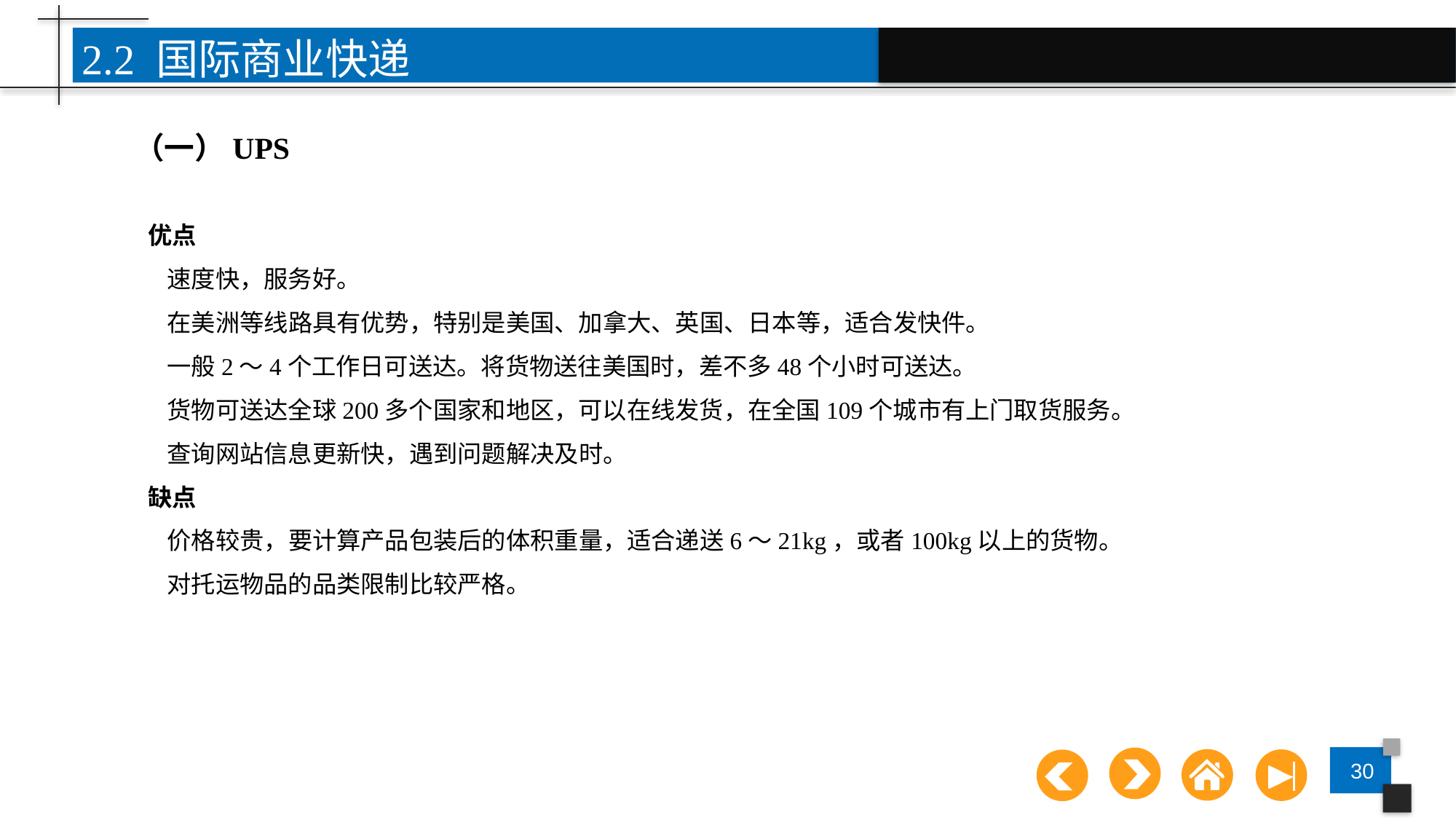

2.2 国际商业快递
（一）UPS
优点
  速度快，服务好。
  在美洲等线路具有优势，特别是美国、加拿大、英国、日本等，适合发快件。
  一般2～4个工作日可送达。将货物送往美国时，差不多48个小时可送达。
  货物可送达全球200多个国家和地区，可以在线发货，在全国109个城市有上门取货服务。
  查询网站信息更新快，遇到问题解决及时。
缺点
  价格较贵，要计算产品包装后的体积重量，适合递送6～21kg，或者100kg以上的货物。
  对托运物品的品类限制比较严格。